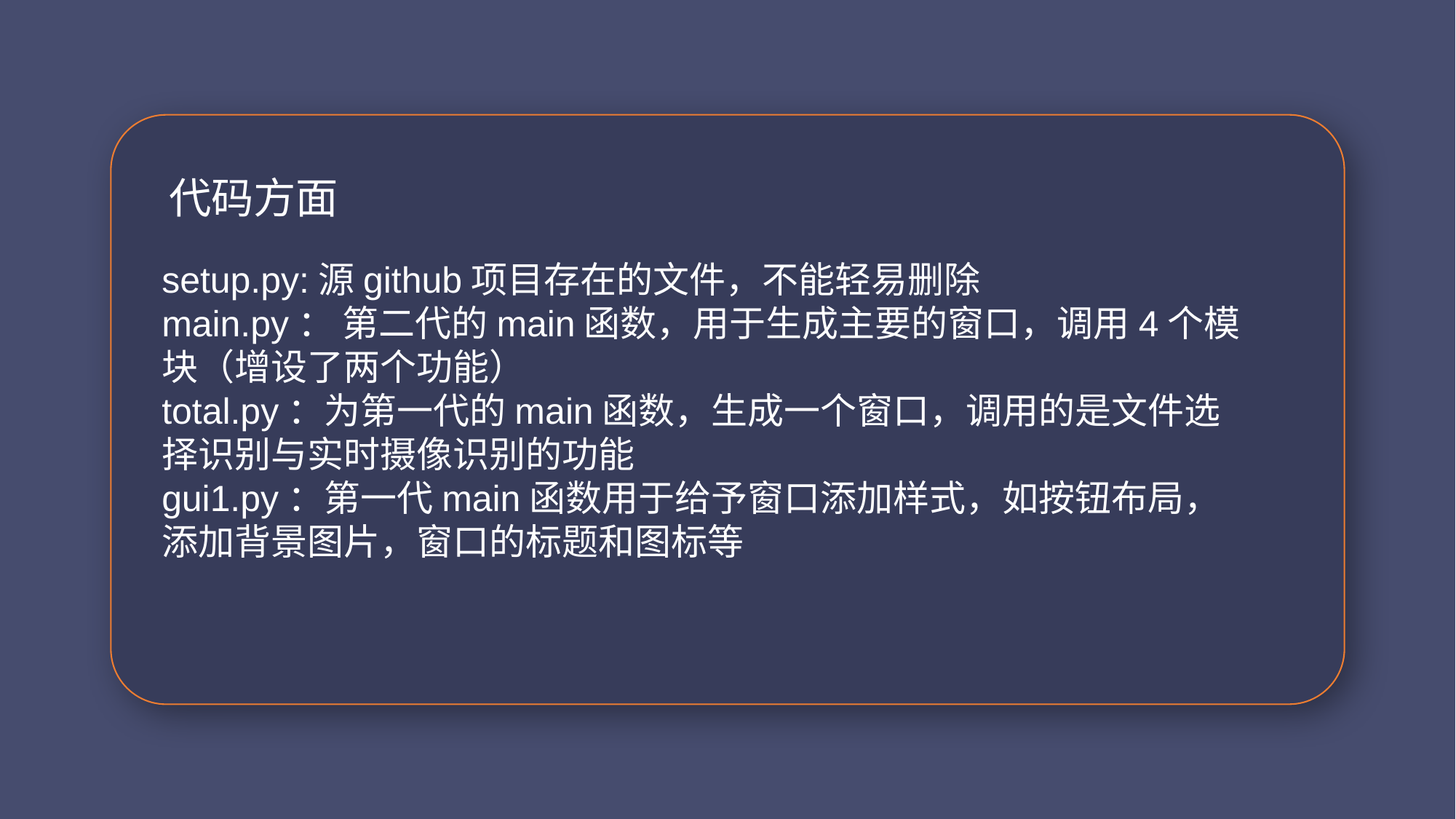

代码方面
setup.py:源github项目存在的文件，不能轻易删除
main.py： 第二代的main函数，用于生成主要的窗口，调用4个模块（增设了两个功能）
total.py：为第一代的main函数，生成一个窗口，调用的是文件选择识别与实时摄像识别的功能
gui1.py：第一代main函数用于给予窗口添加样式，如按钮布局，添加背景图片，窗口的标题和图标等